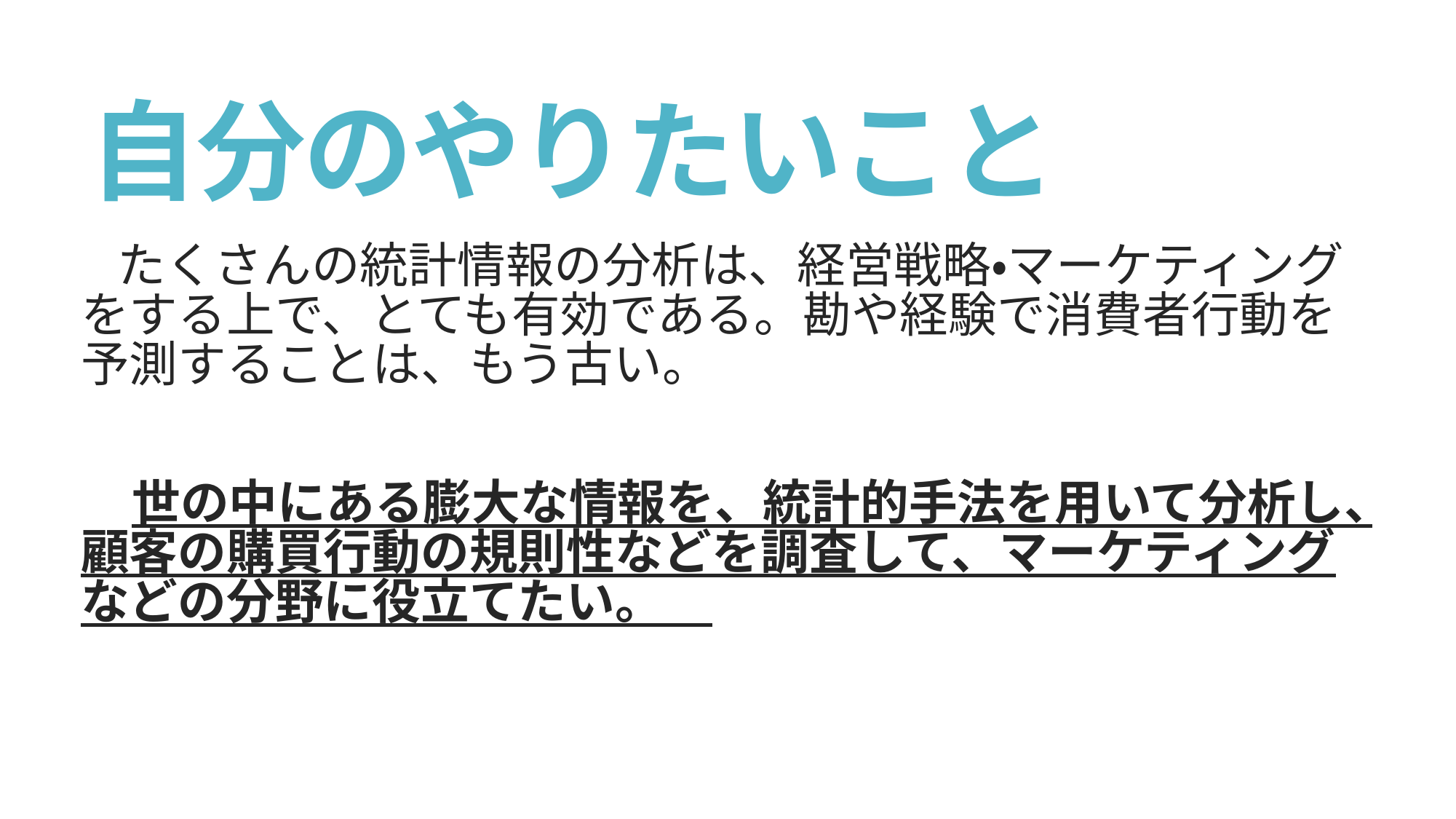

# 自分のやりたいこと
　たくさんの統計情報の分析は、経営戦略・マーケティングをする上で、とても有効である。勘や経験で消費者行動を予測することは、もう古い。

　世の中にある膨大な情報を、統計的手法を用いて分析し、顧客の購買行動の規則性などを調査して、マーケティングなどの分野に役立てたい。